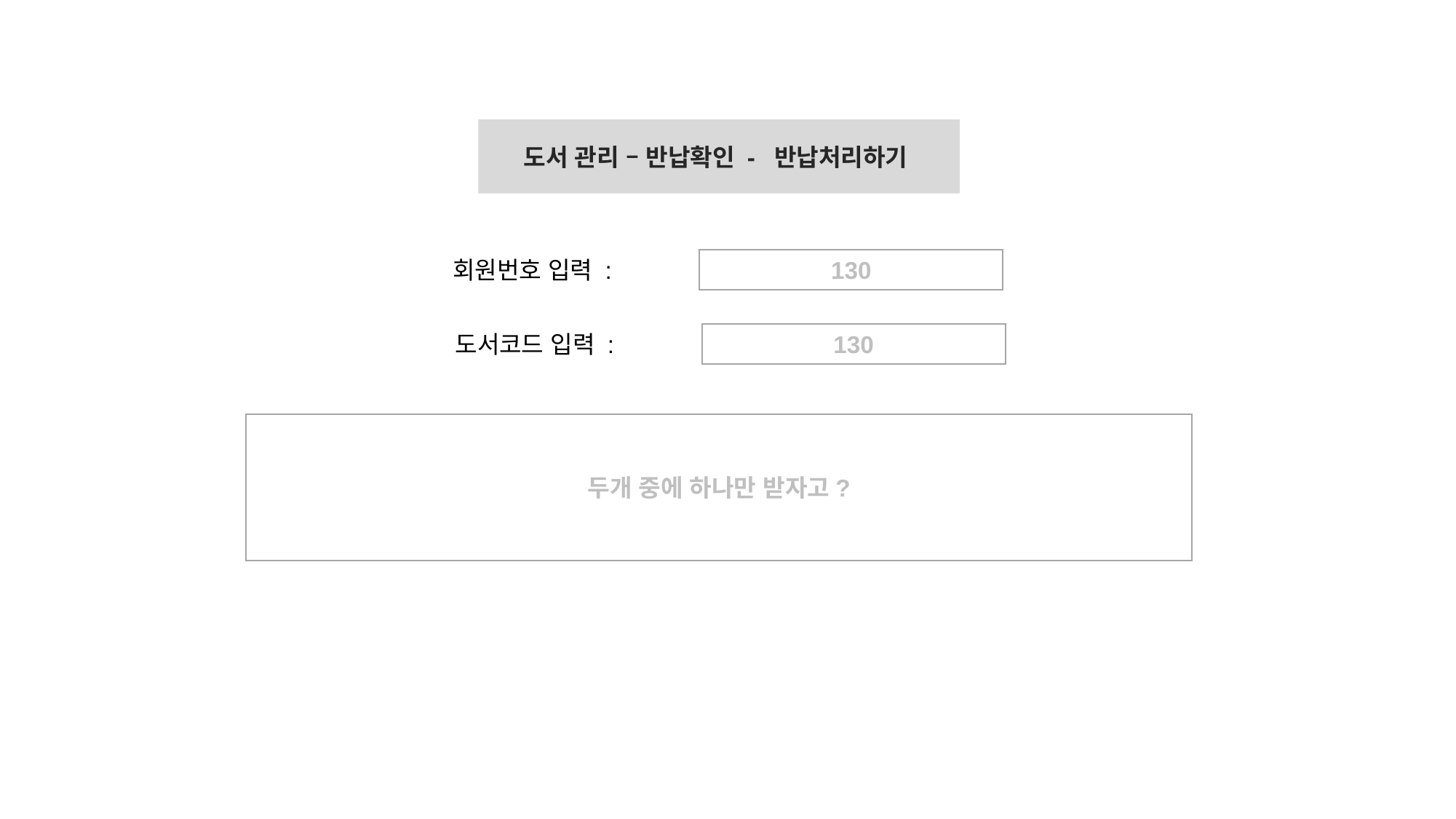

도서 관리 – 반납확인 -  반납처리하기
회원번호 입력 :
130
도서코드 입력 :
130
두개 중에 하나만 받자고?